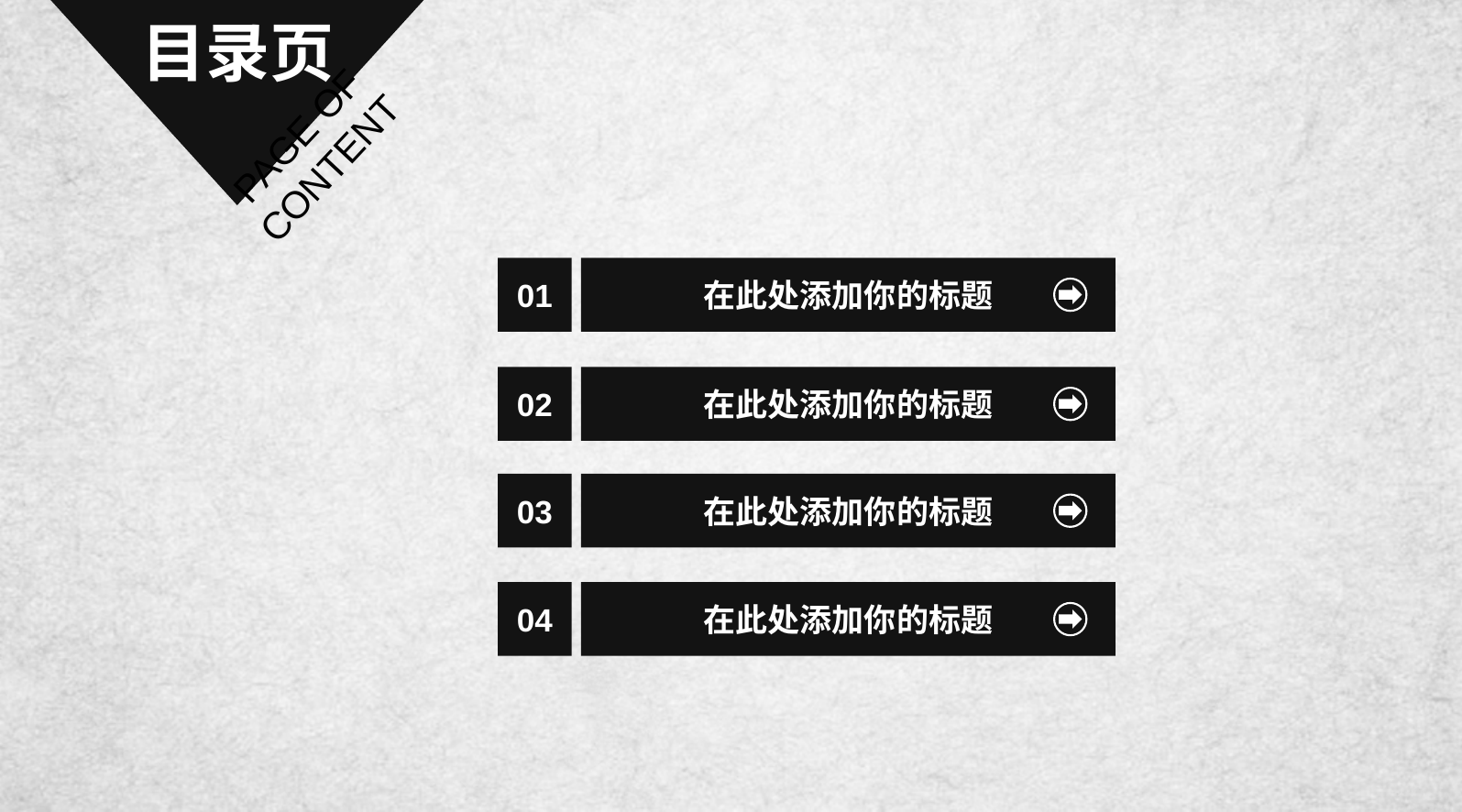

目录页
 PAGE OF CONTENT
01
在此处添加你的标题

02
在此处添加你的标题

03
在此处添加你的标题

04
在此处添加你的标题